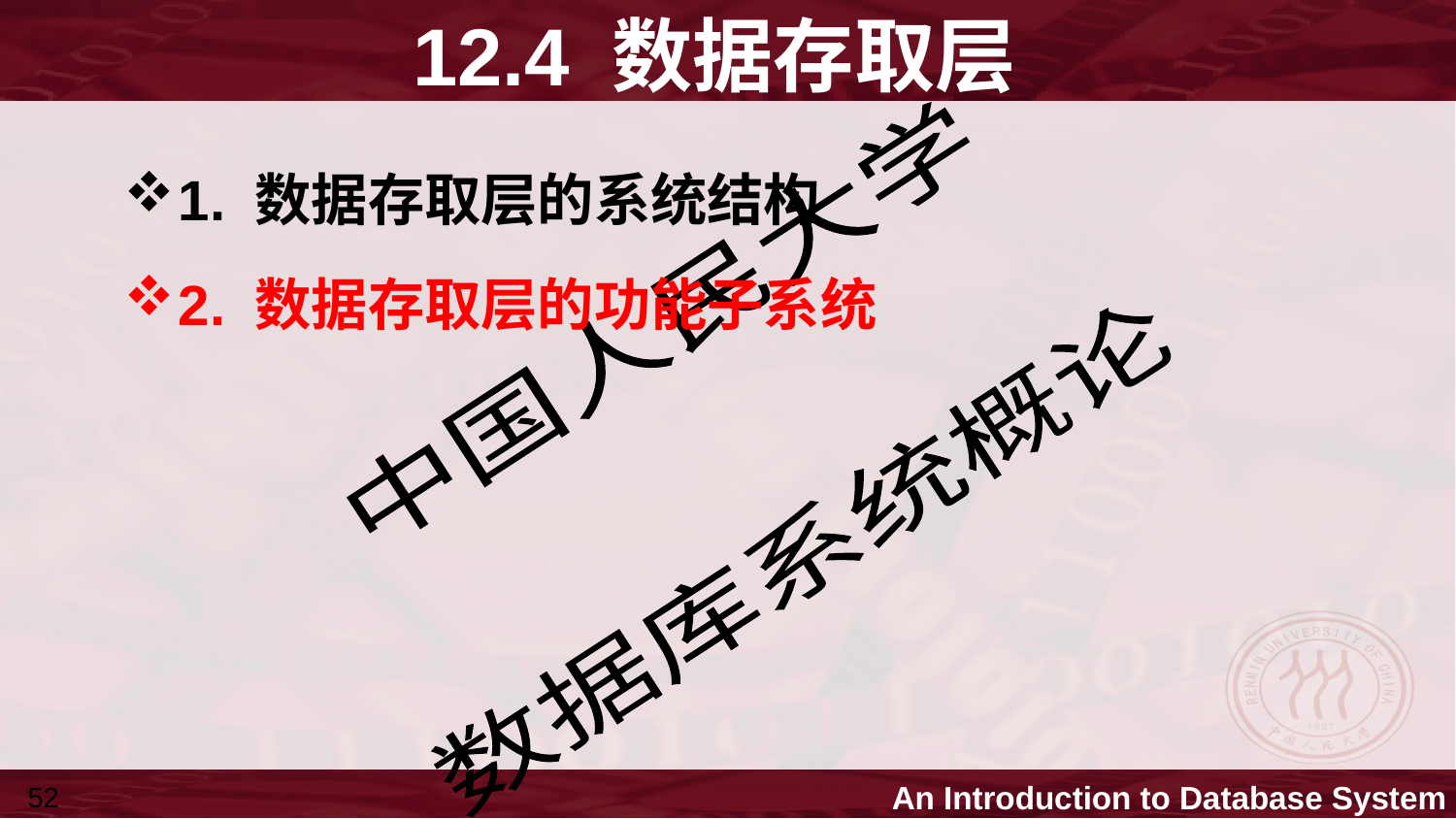

# 12.4 数据存取层
1. 数据存取层的系统结构
2. 数据存取层的功能子系统
52